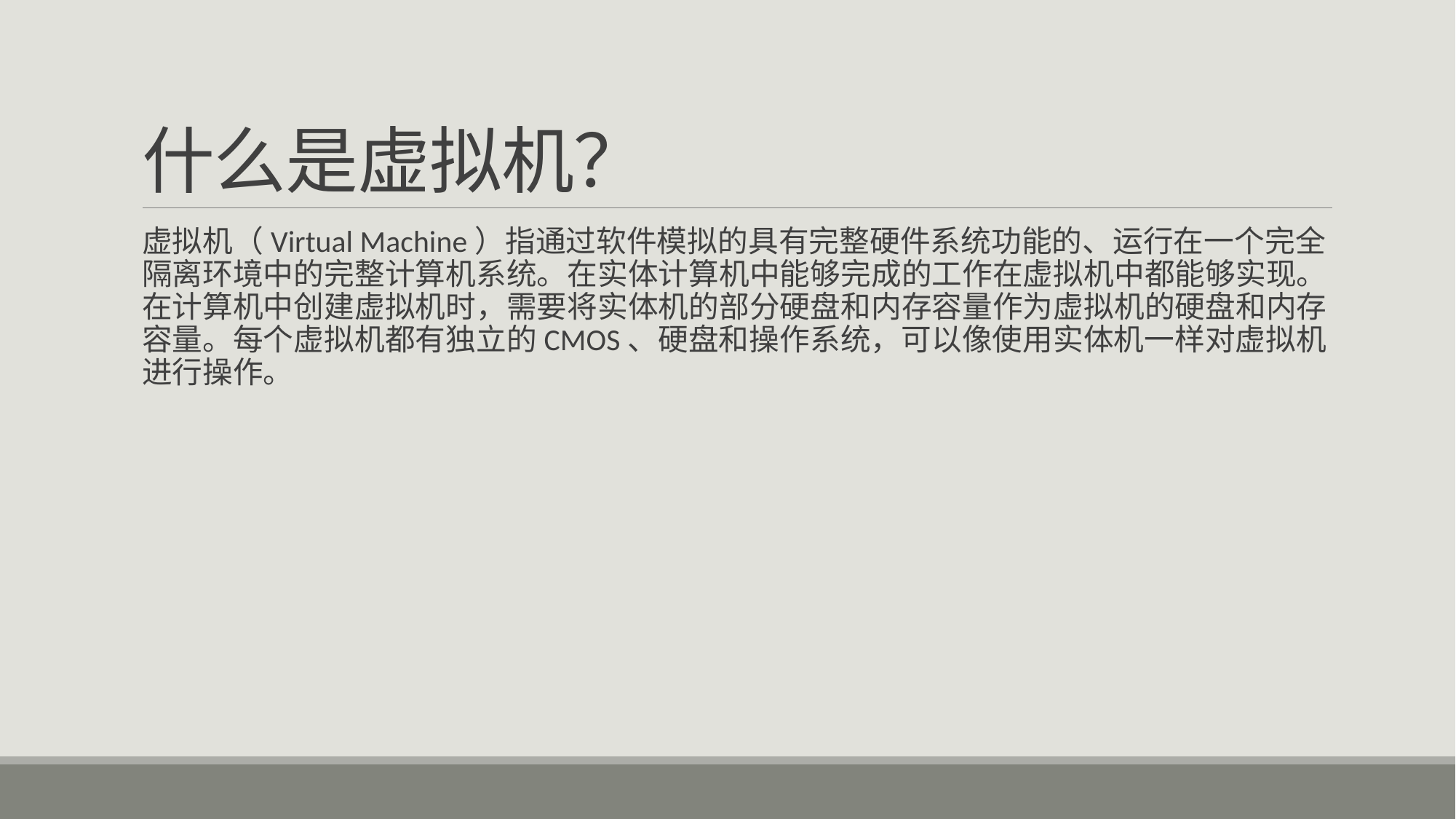

# 什么是虚拟机？
虚拟机（Virtual Machine）指通过软件模拟的具有完整硬件系统功能的、运行在一个完全隔离环境中的完整计算机系统。在实体计算机中能够完成的工作在虚拟机中都能够实现。在计算机中创建虚拟机时，需要将实体机的部分硬盘和内存容量作为虚拟机的硬盘和内存容量。每个虚拟机都有独立的CMOS、硬盘和操作系统，可以像使用实体机一样对虚拟机进行操作。